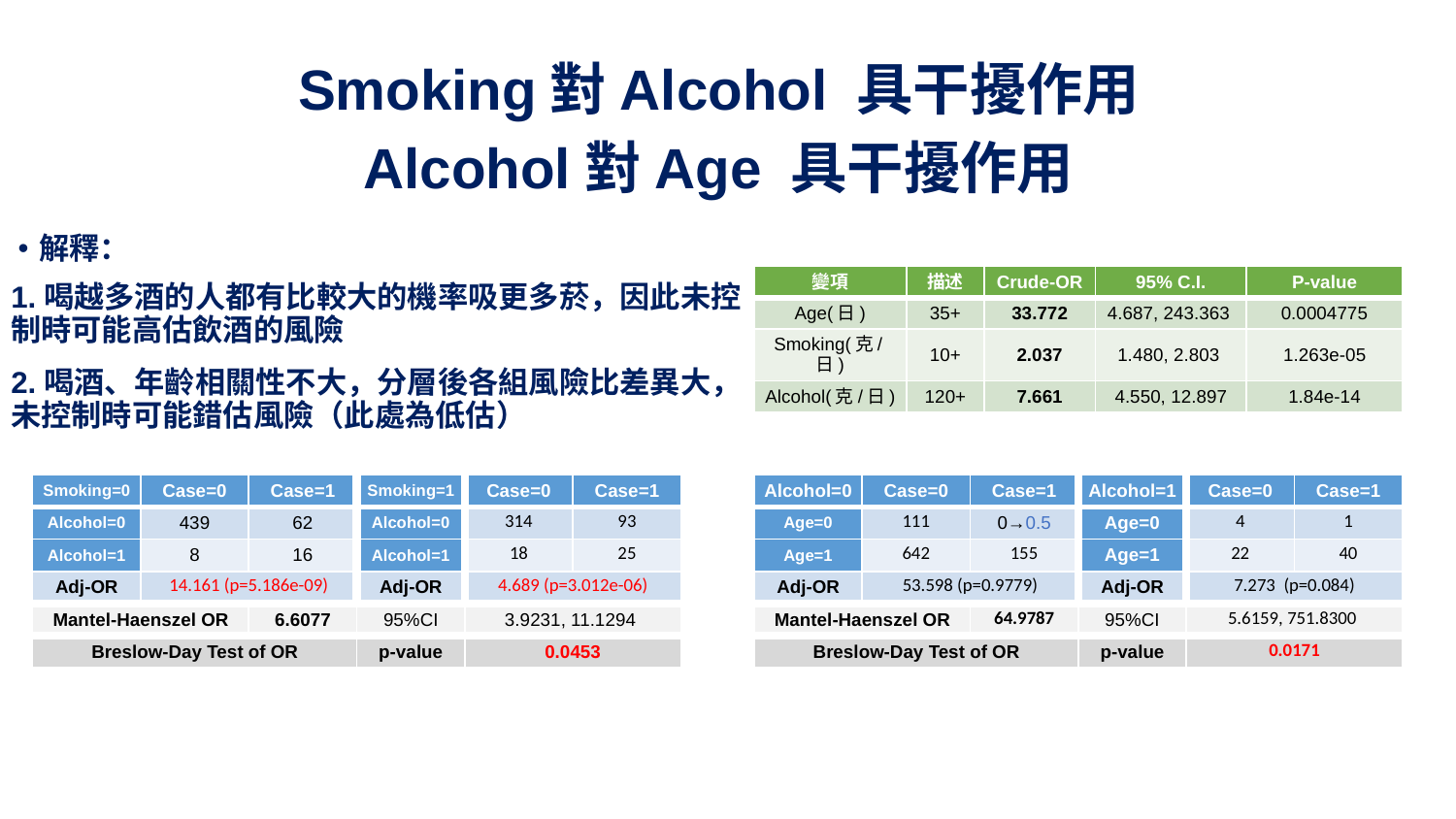

# Smoking對Alcohol 具干擾作用
Alcohol對Age 具干擾作用
解釋：
1.喝越多酒的人都有比較大的機率吸更多菸，因此未控制時可能高估飲酒的風險
2.喝酒、年齡相關性不大，分層後各組風險比差異大，未控制時可能錯估風險（此處為低估）
| 變項 | 描述 | Crude-OR | 95% C.I. | P-value |
| --- | --- | --- | --- | --- |
| Age(日) | 35+ | 33.772 | 4.687, 243.363 | 0.0004775 |
| Smoking(克/日) | 10+ | 2.037 | 1.480, 2.803 | 1.263e-05 |
| Alcohol(克/日) | 120+ | 7.661 | 4.550, 12.897 | 1.84e-14 |
| Smoking=0 | Case=0 | Case=1 | Smoking=1 | Case=0 | Case=1 |
| --- | --- | --- | --- | --- | --- |
| Alcohol=0 | 439 | 62 | Alcohol=0 | 314 | 93 |
| Alcohol=1 | 8 | 16 | Alcohol=1 | 18 | 25 |
| Adj-OR | 14.161 (p=5.186e-09) |  | Adj-OR | 4.689 (p=3.012e-06) |  |
| Mantel-Haenszel OR |  | 6.6077 | 95%CI | 3.9231, 11.1294 |  |
| Breslow-Day Test of OR |  |  | p-value | 0.0453 |  |
| Alcohol=0 | Case=0 | Case=1 | Alcohol=1 | Case=0 | Case=1 |
| --- | --- | --- | --- | --- | --- |
| Age=0 | 111 | 0→0.5 | Age=0 | 4 | 1 |
| Age=1 | 642 | 155 | Age=1 | 22 | 40 |
| Adj-OR | 53.598 (p=0.9779) |  | Adj-OR | 7.273 (p=0.084) |  |
| Mantel-Haenszel OR |  | 64.9787 | 95%CI | 5.6159, 751.8300 |  |
| Breslow-Day Test of OR |  |  | p-value | 0.0171 |  |